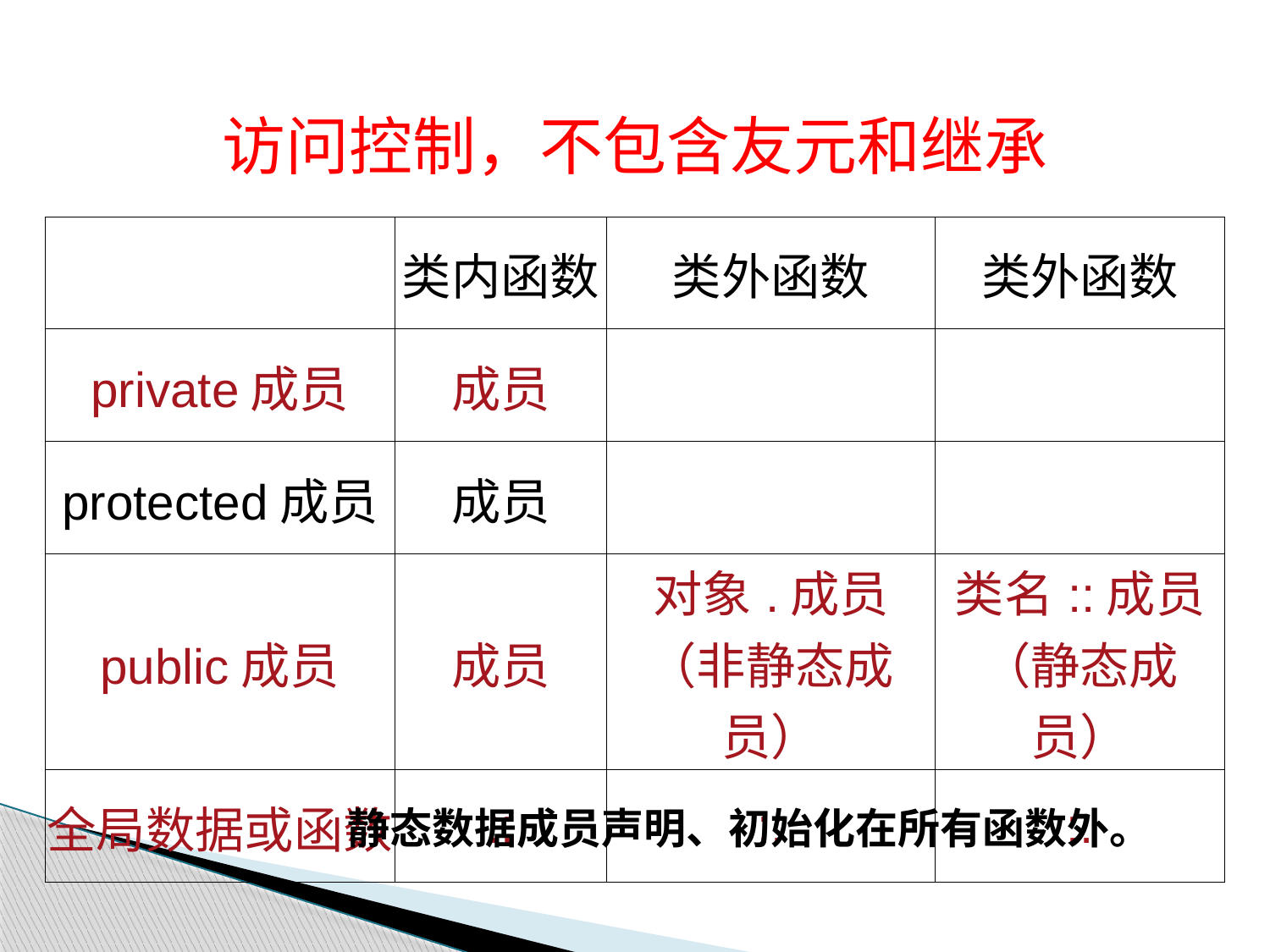

| 访问控制，不包含友元和继承 |  |  |  |
| --- | --- | --- | --- |
|  | 类内函数 | 类外函数 | 类外函数 |
| private成员 | 成员 |  |  |
| protected成员 | 成员 |  |  |
| public成员 | 成员 | 对象.成员（非静态成员） | 类名::成员（静态成员） |
| 全局数据或函数 | :: | :: | :: |
静态数据成员声明、初始化在所有函数外。